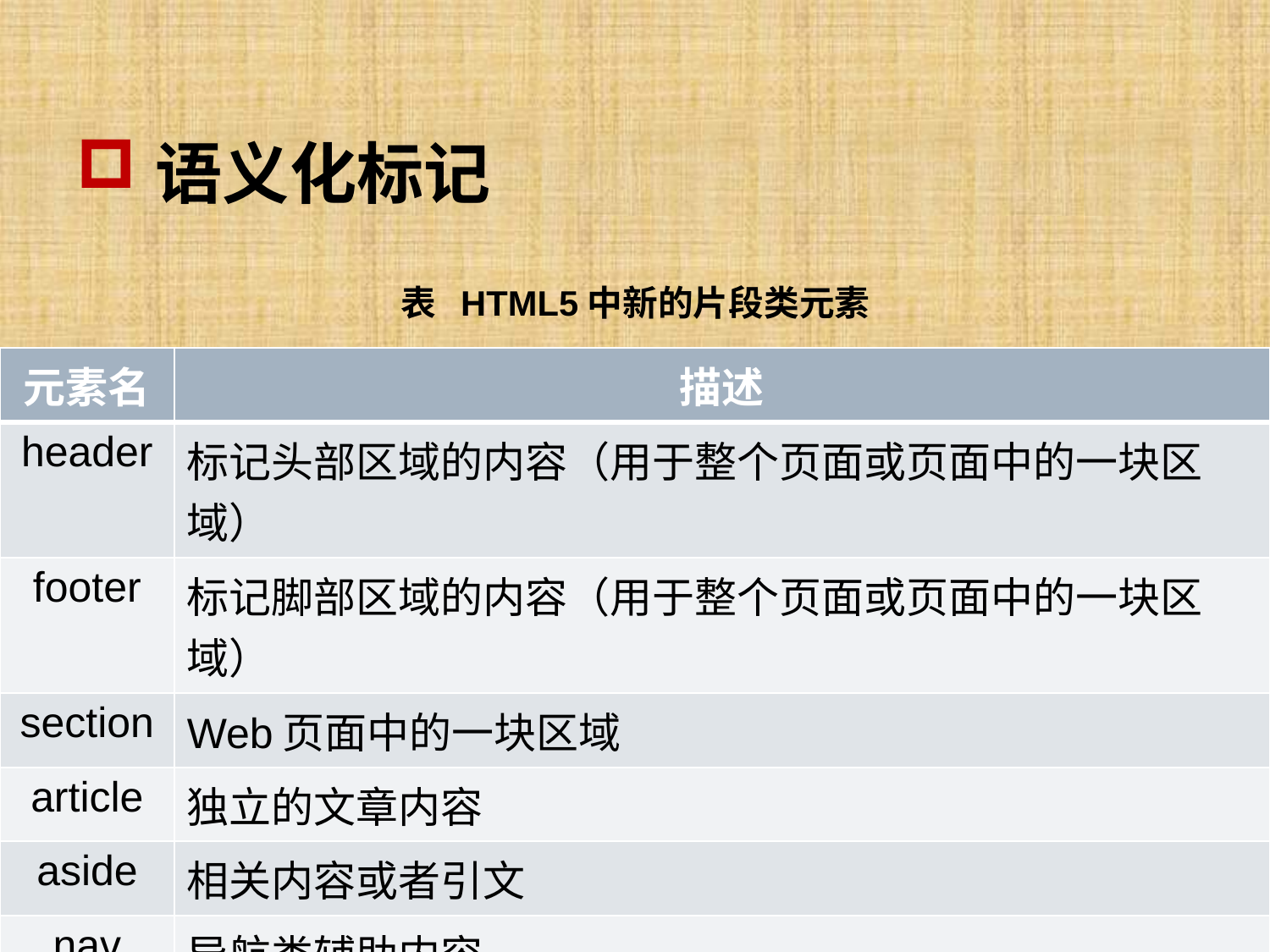

# 语义化标记
表  HTML5中新的片段类元素
| 元素名 | 描述 |
| --- | --- |
| header | 标记头部区域的内容（用于整个页面或页面中的一块区域） |
| footer | 标记脚部区域的内容（用于整个页面或页面中的一块区域） |
| section | Web页面中的一块区域 |
| article | 独立的文章内容 |
| aside | 相关内容或者引文 |
| nav | 导航类辅助内容 |
30
HTML5 Technology